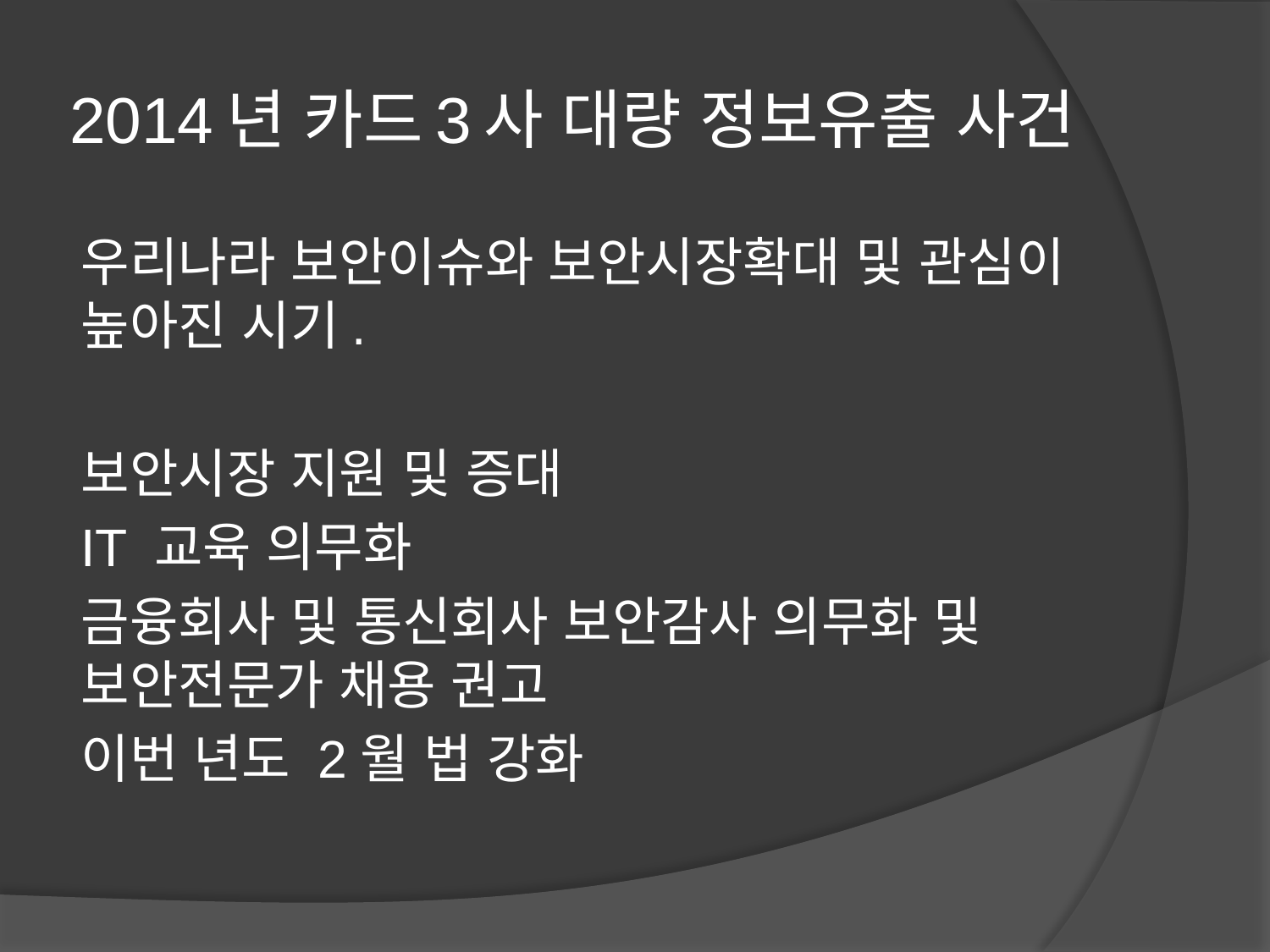

# 2014년 카드3사 대량 정보유출 사건
우리나라 보안이슈와 보안시장확대 및 관심이 높아진 시기.

보안시장 지원 및 증대
IT 교육 의무화
금융회사 및 통신회사 보안감사 의무화 및 보안전문가 채용 권고
이번 년도 2월 법 강화